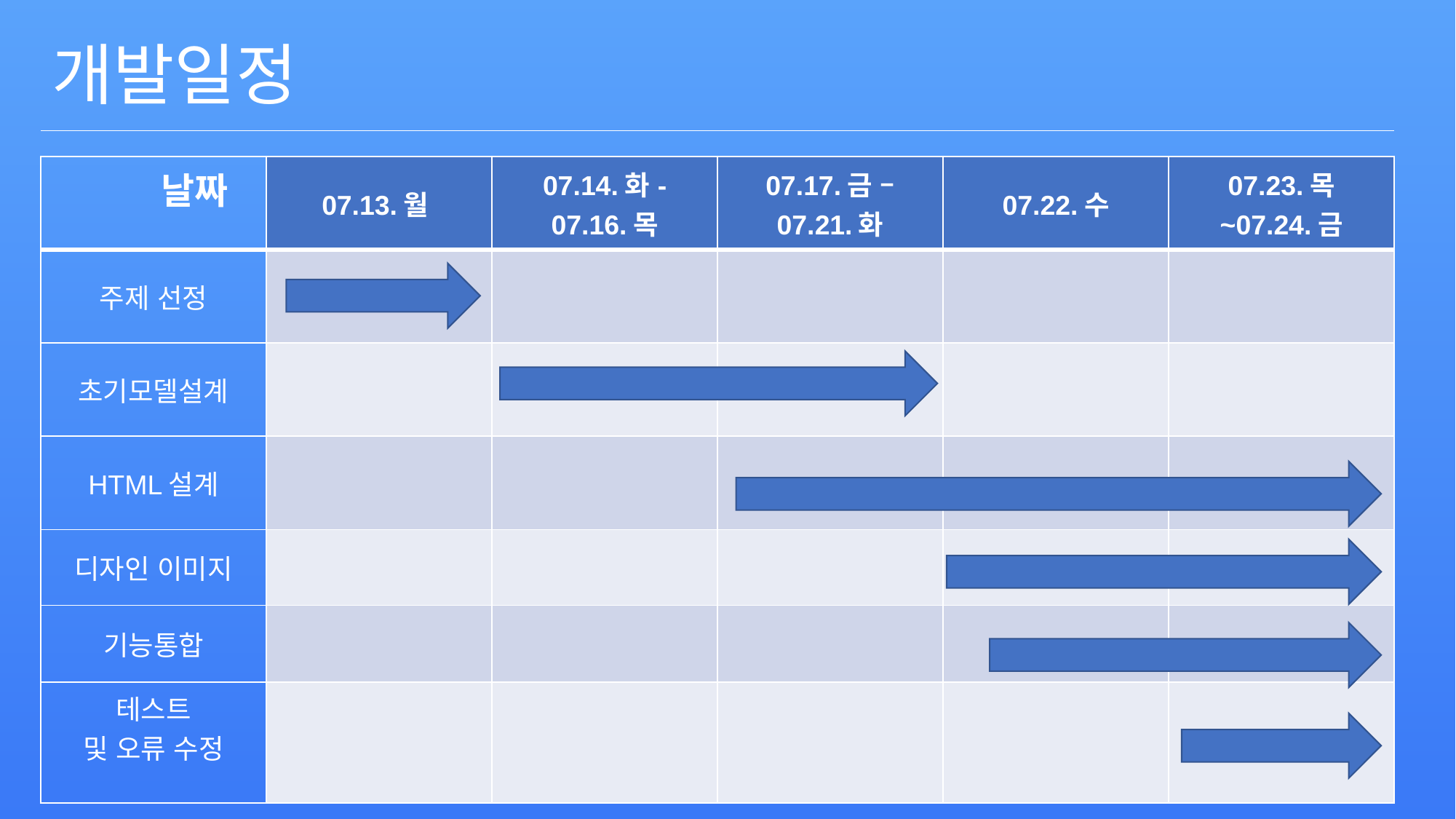

개발일정
| 날짜 | 07.13.월 | 07.14.화- 07.16.목 | 07.17.금 – 07.21.화 | 07.22.수 | 07.23.목 ~07.24.금 |
| --- | --- | --- | --- | --- | --- |
| 주제 선정 |  |  |  |  |  |
| 초기모델설계 |  |  |  |  |  |
| HTML설계 |  |  |  |  |  |
| 디자인 이미지 |  |  |  |  |  |
| 기능통합 |  |  |  |  |  |
| 테스트 및 오류 수정 |  |  |  |  |  |